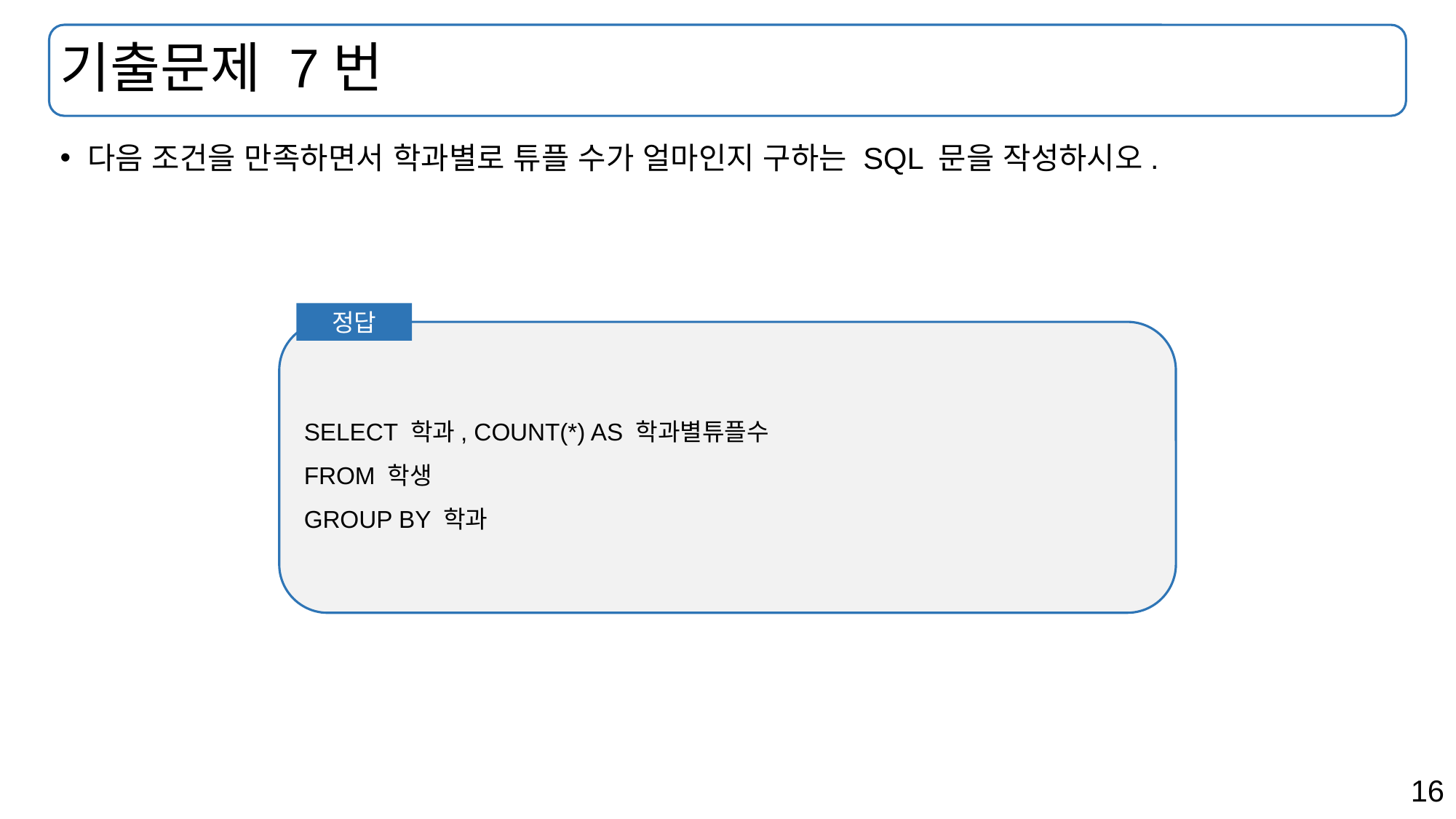

# 기출문제 7번
다음 조건을 만족하면서 학과별로 튜플 수가 얼마인지 구하는 SQL 문을 작성하시오.
정답
SELECT 학과, COUNT(*) AS 학과별튜플수
FROM 학생
GROUP BY 학과